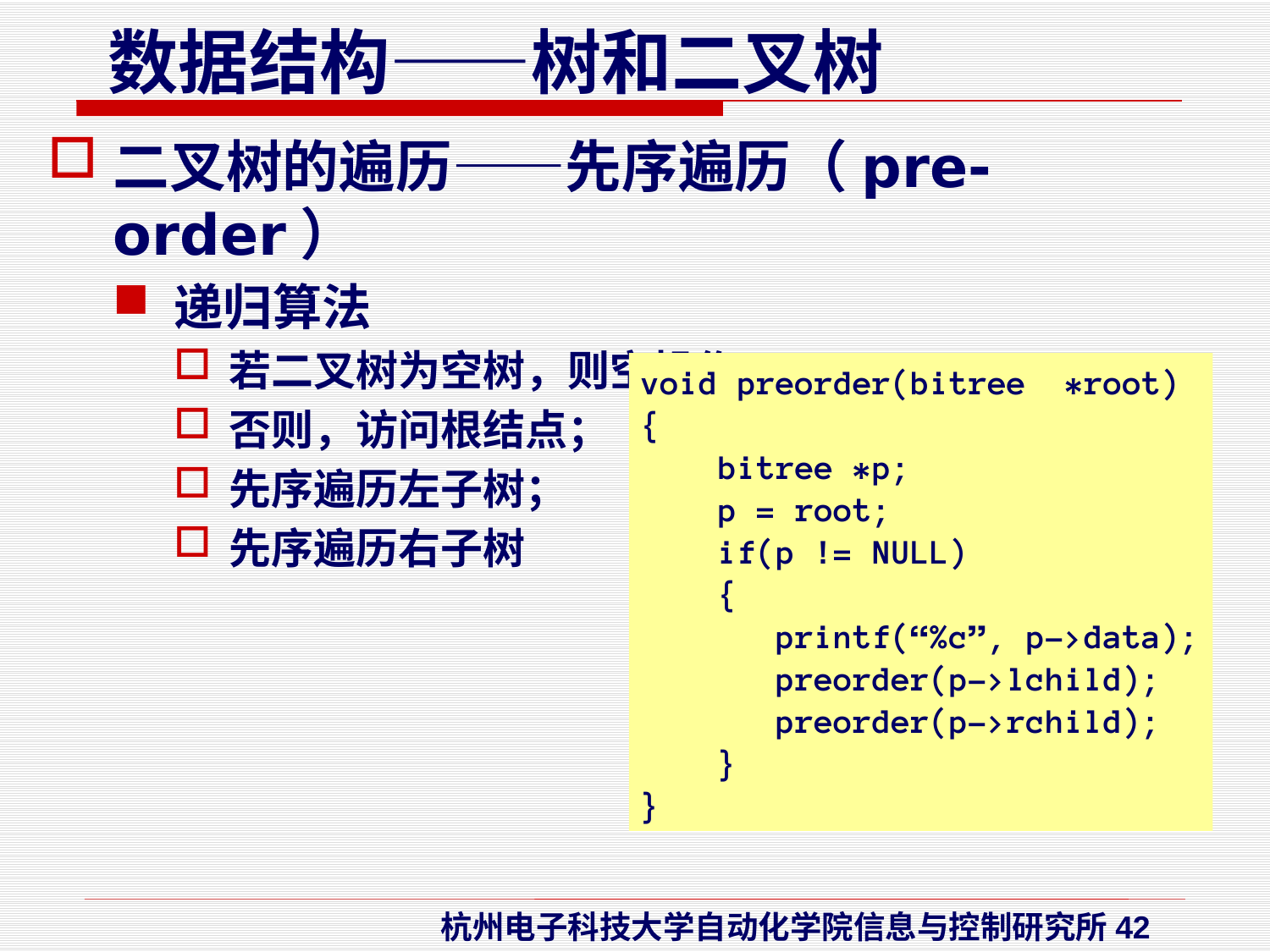

二叉树的遍历——先序遍历（pre-order）
递归算法
若二叉树为空树，则空操作；
否则，访问根结点；
先序遍历左子树；
先序遍历右子树
void preorder(bitree  *root)
{
    bitree *p;
    p = root;
    if(p != NULL)
    {
       printf(“%c”, p->data);
       preorder(p->lchild);
       preorder(p->rchild);
    }
}